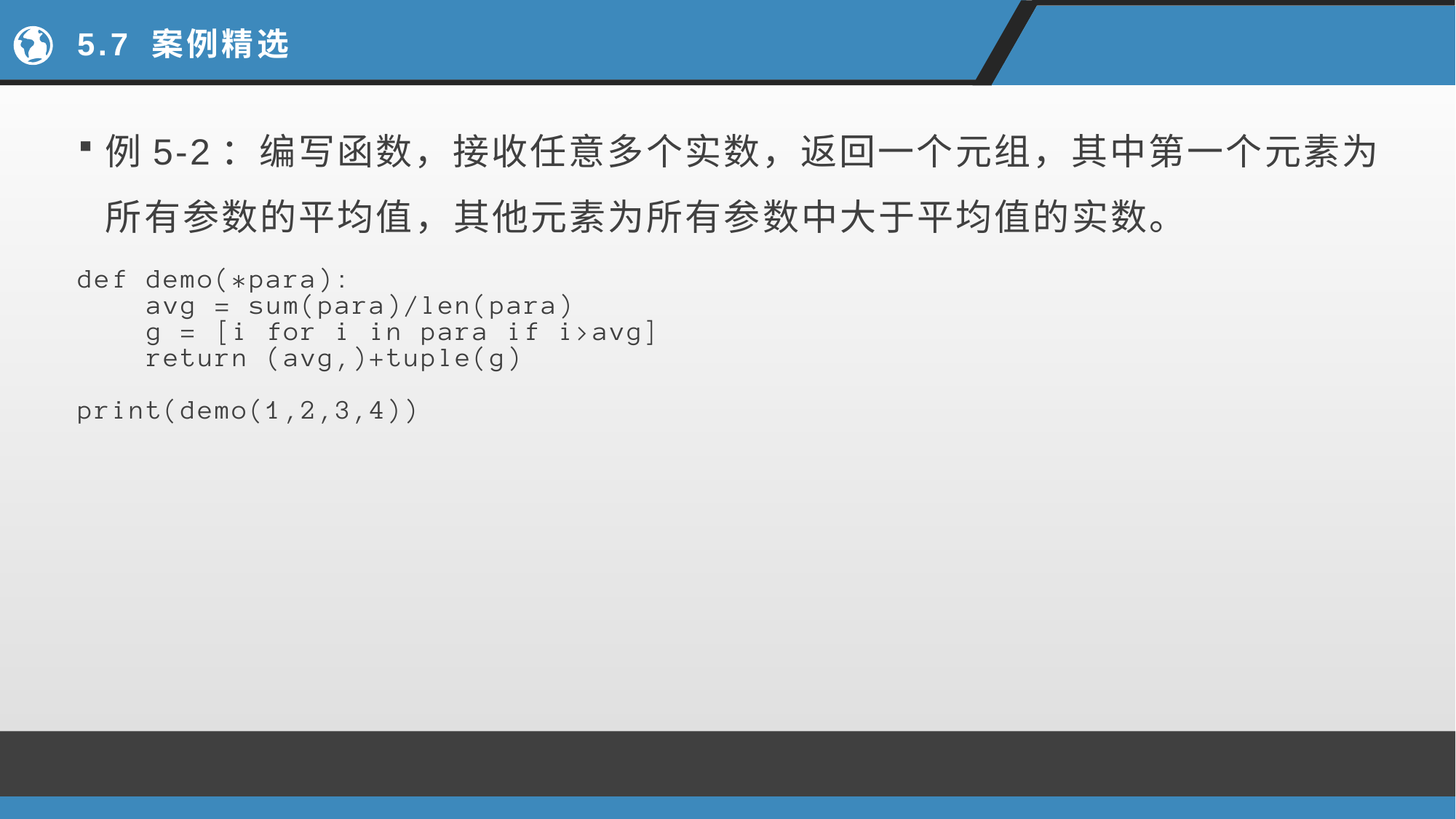

# 5.7 案例精选

例5-2：编写函数，接收任意多个实数，返回一个元组，其中第一个元素为所有参数的平均值，其他元素为所有参数中大于平均值的实数。

def demo(*para):
    avg = sum(para)/len(para)
    g = [i for i in para if i>avg]
    return (avg,)+tuple(g)

print(demo(1,2,3,4))